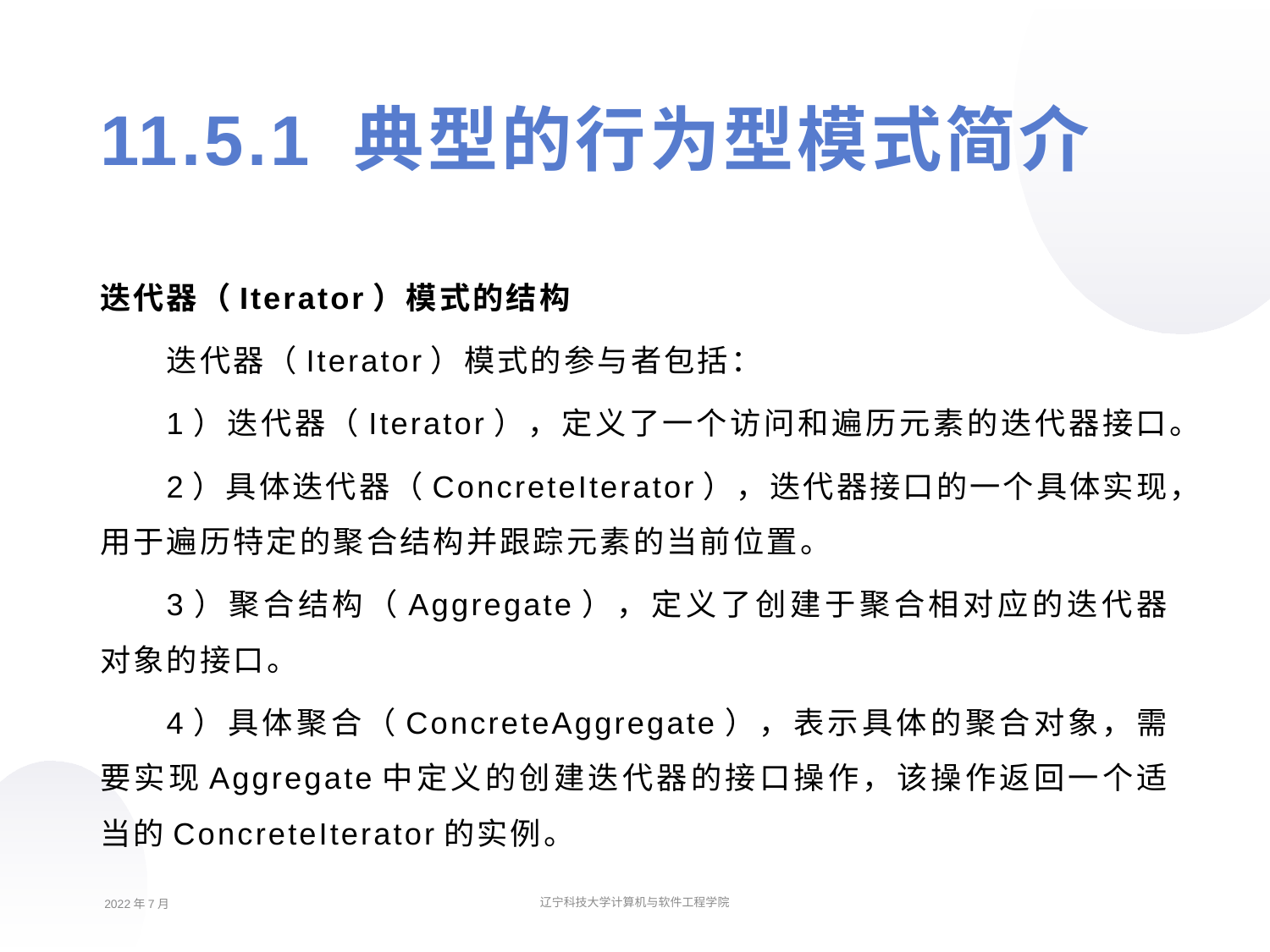

11.5.1 典型的行为型模式简介
迭代器（Iterator）模式的结构
迭代器（Iterator）模式的参与者包括：
1）迭代器（Iterator），定义了一个访问和遍历元素的迭代器接口。
2）具体迭代器（ConcreteIterator），迭代器接口的一个具体实现，用于遍历特定的聚合结构并跟踪元素的当前位置。
3）聚合结构（Aggregate），定义了创建于聚合相对应的迭代器对象的接口。
4）具体聚合（ConcreteAggregate），表示具体的聚合对象，需要实现Aggregate中定义的创建迭代器的接口操作，该操作返回一个适当的ConcreteIterator的实例。

2022年7月
辽宁科技大学计算机与软件工程学院
137